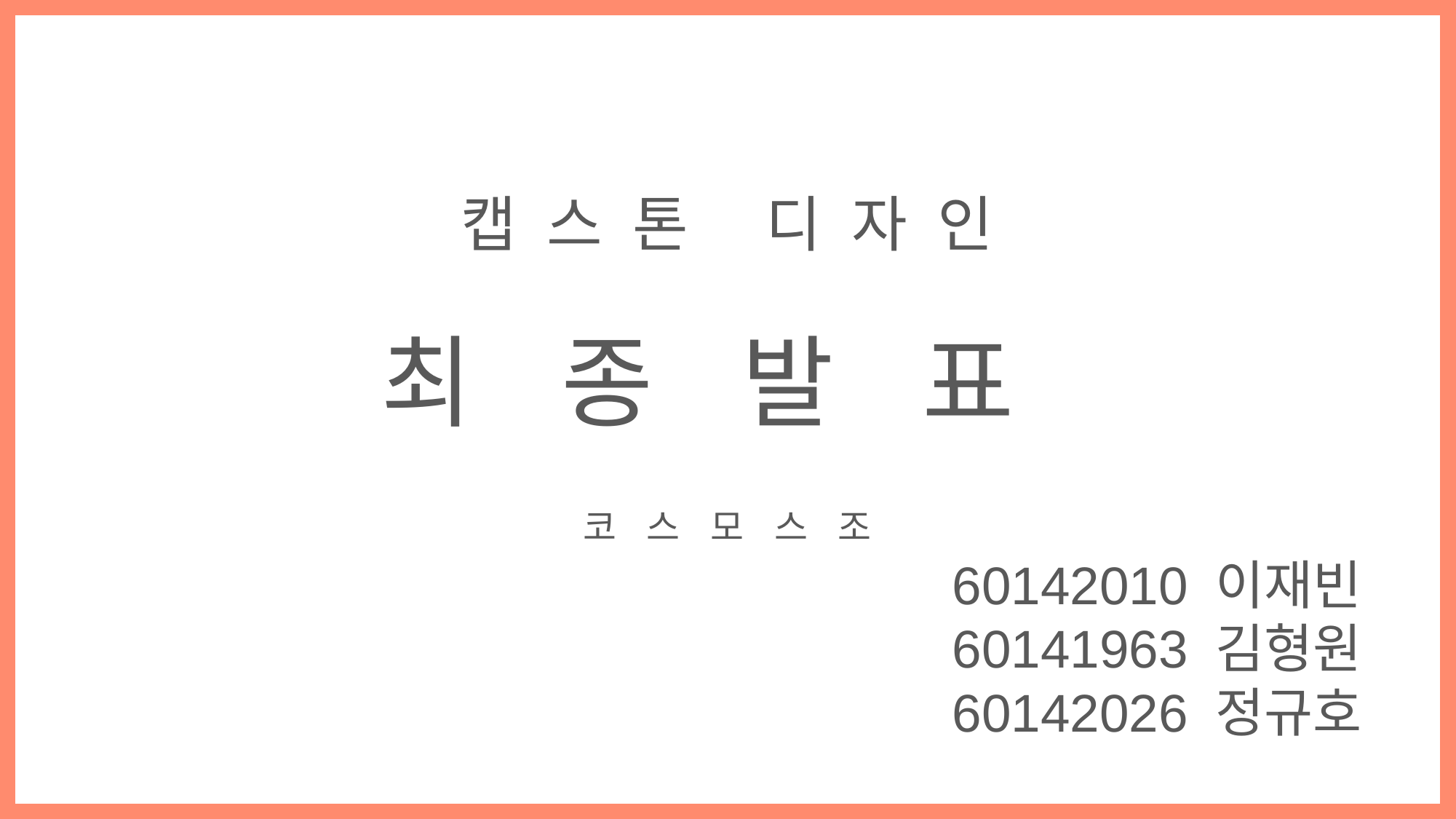

캡스톤 디자인
최 종 발 표
코스모스조

60142010 이재빈
60141963 김형원
60142026 정규호